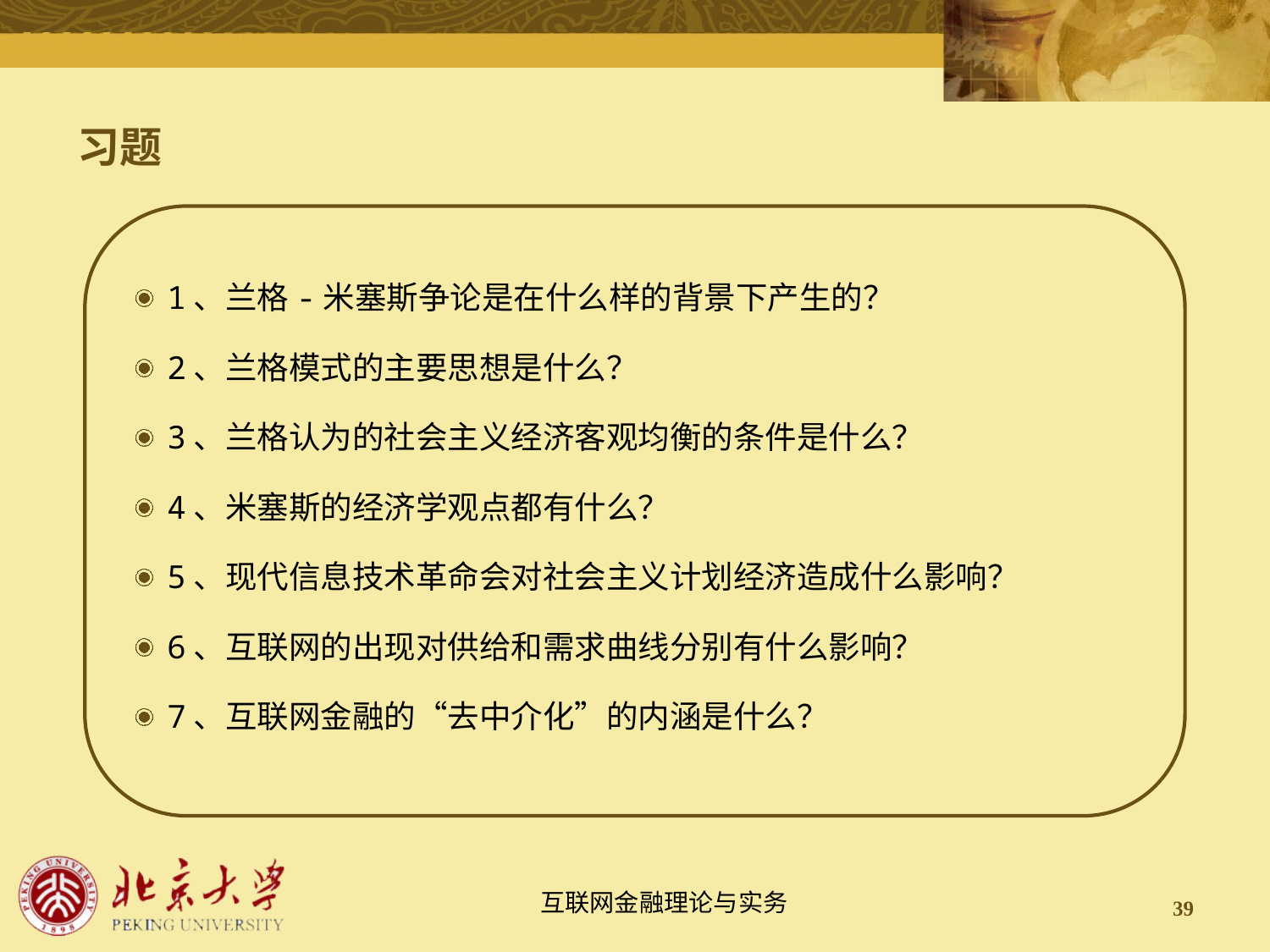

# 习题

1、兰格-米塞斯争论是在什么样的背景下产生的？
2、兰格模式的主要思想是什么？
3、兰格认为的社会主义经济客观均衡的条件是什么？
4、米塞斯的经济学观点都有什么？
5、现代信息技术革命会对社会主义计划经济造成什么影响？
6、互联网的出现对供给和需求曲线分别有什么影响？
7、互联网金融的“去中介化”的内涵是什么？
39